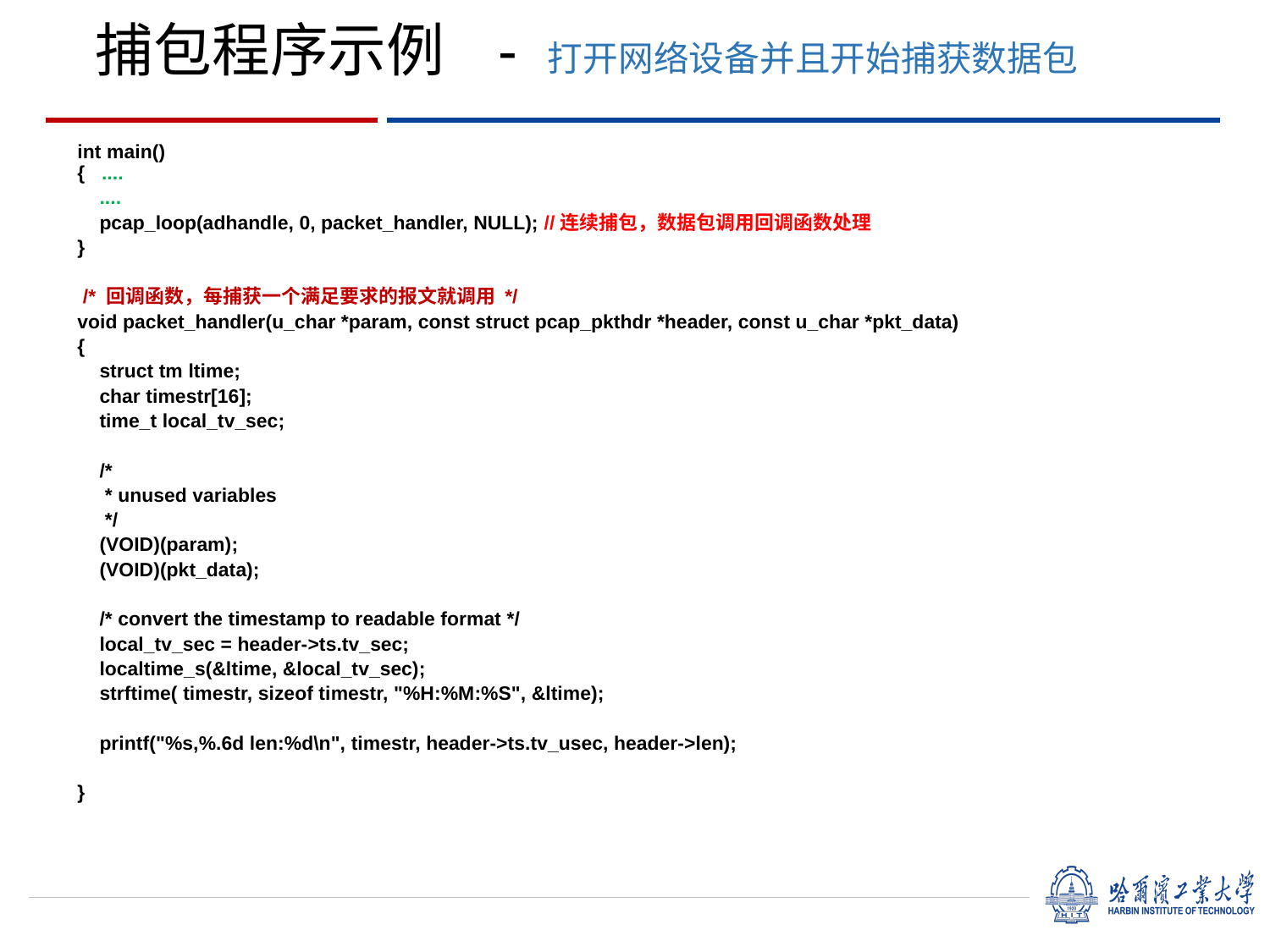

捕包程序示例   - 打开网络设备并且开始捕获数据包
int main()   
{   ....
    ....
    pcap_loop(adhandle, 0, packet_handler, NULL); //连续捕包，数据包调用回调函数处理
}

 /* 回调函数，每捕获一个满足要求的报文就调用 */
void packet_handler(u_char *param, const struct pcap_pkthdr *header, const u_char *pkt_data)
{
    struct tm ltime;
    char timestr[16];
    time_t local_tv_sec;

    /*
     * unused variables
     */
    (VOID)(param);
    (VOID)(pkt_data);

    /* convert the timestamp to readable format */
    local_tv_sec = header->ts.tv_sec;
    localtime_s(&ltime, &local_tv_sec);
    strftime( timestr, sizeof timestr, "%H:%M:%S", &ltime);

    printf("%s,%.6d len:%d\n", timestr, header->ts.tv_usec, header->len);

}

56